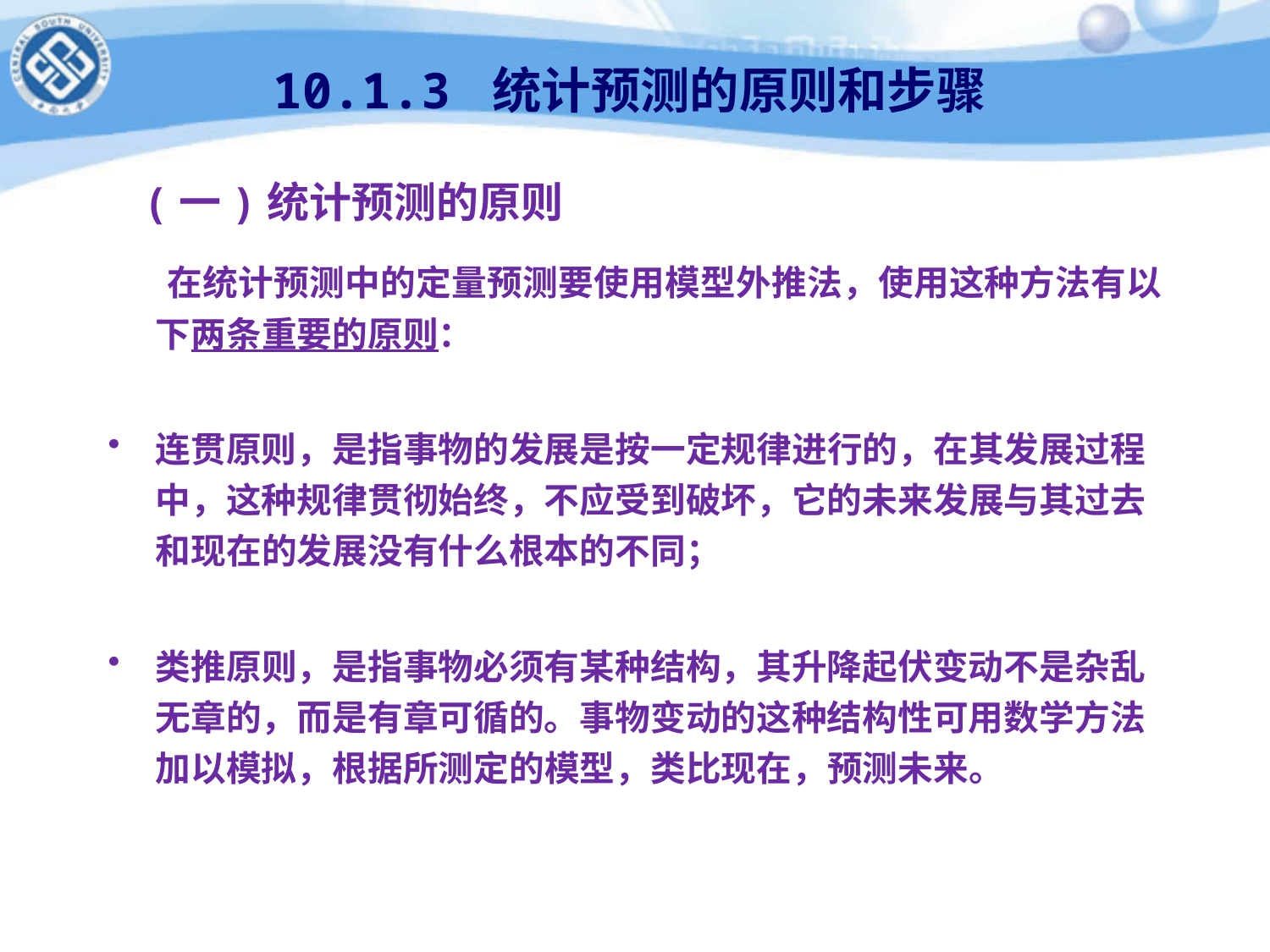

10.1.3 统计预测的原则和步骤
        (一)统计预测的原则
       在统计预测中的定量预测要使用模型外推法，使用这种方法有以下两条重要的原则：

连贯原则，是指事物的发展是按一定规律进行的，在其发展过程中，这种规律贯彻始终，不应受到破坏，它的未来发展与其过去和现在的发展没有什么根本的不同；

类推原则，是指事物必须有某种结构，其升降起伏变动不是杂乱无章的，而是有章可循的。事物变动的这种结构性可用数学方法加以模拟，根据所测定的模型，类比现在，预测未来。